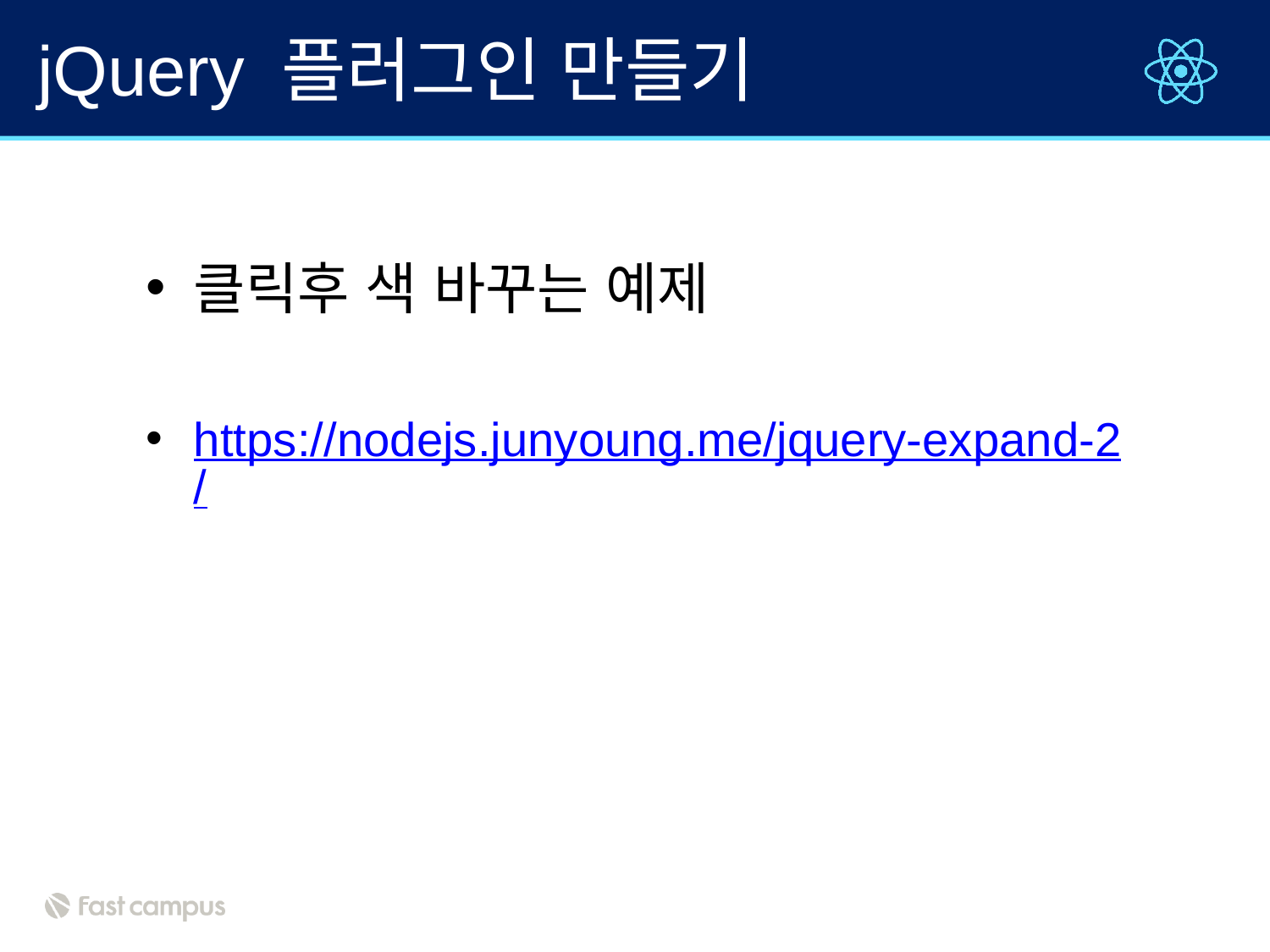

# jQuery 플러그인 만들기
클릭후 색 바꾸는 예제

https://nodejs.junyoung.me/jquery-expand-2/